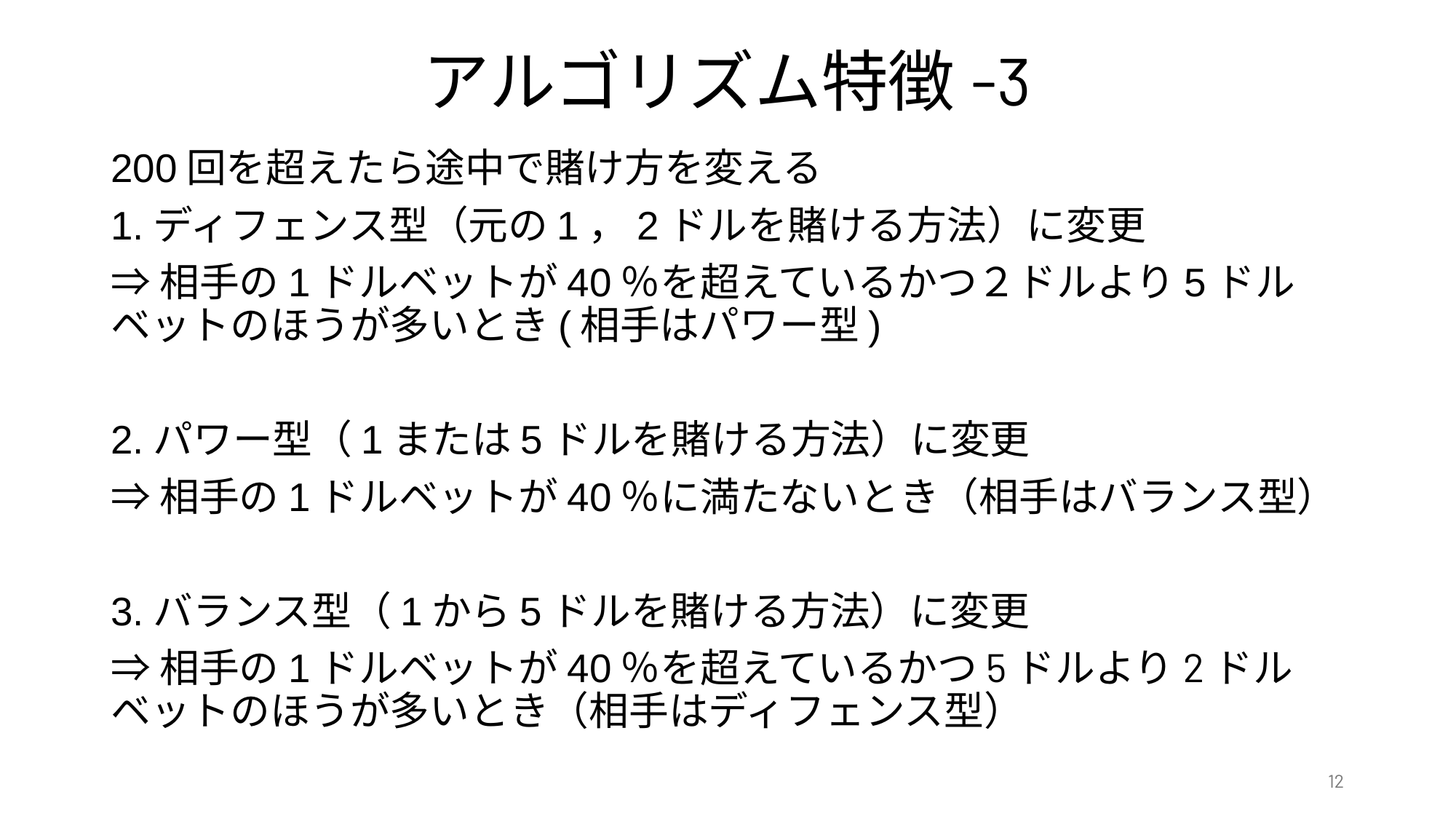

# アルゴリズム特徴-3
200回を超えたら途中で賭け方を変える
1.ディフェンス型（元の1，2ドルを賭ける方法）に変更
⇒相手の1ドルベットが40％を超えているかつ２ドルより5ドルベットのほうが多いとき(相手はパワー型)

2.パワー型（1または5ドルを賭ける方法）に変更
⇒相手の1ドルベットが40％に満たないとき（相手はバランス型）

3.バランス型（1から5ドルを賭ける方法）に変更
⇒相手の1ドルベットが40％を超えているかつ5ドルより2ドルベットのほうが多いとき（相手はディフェンス型）

12